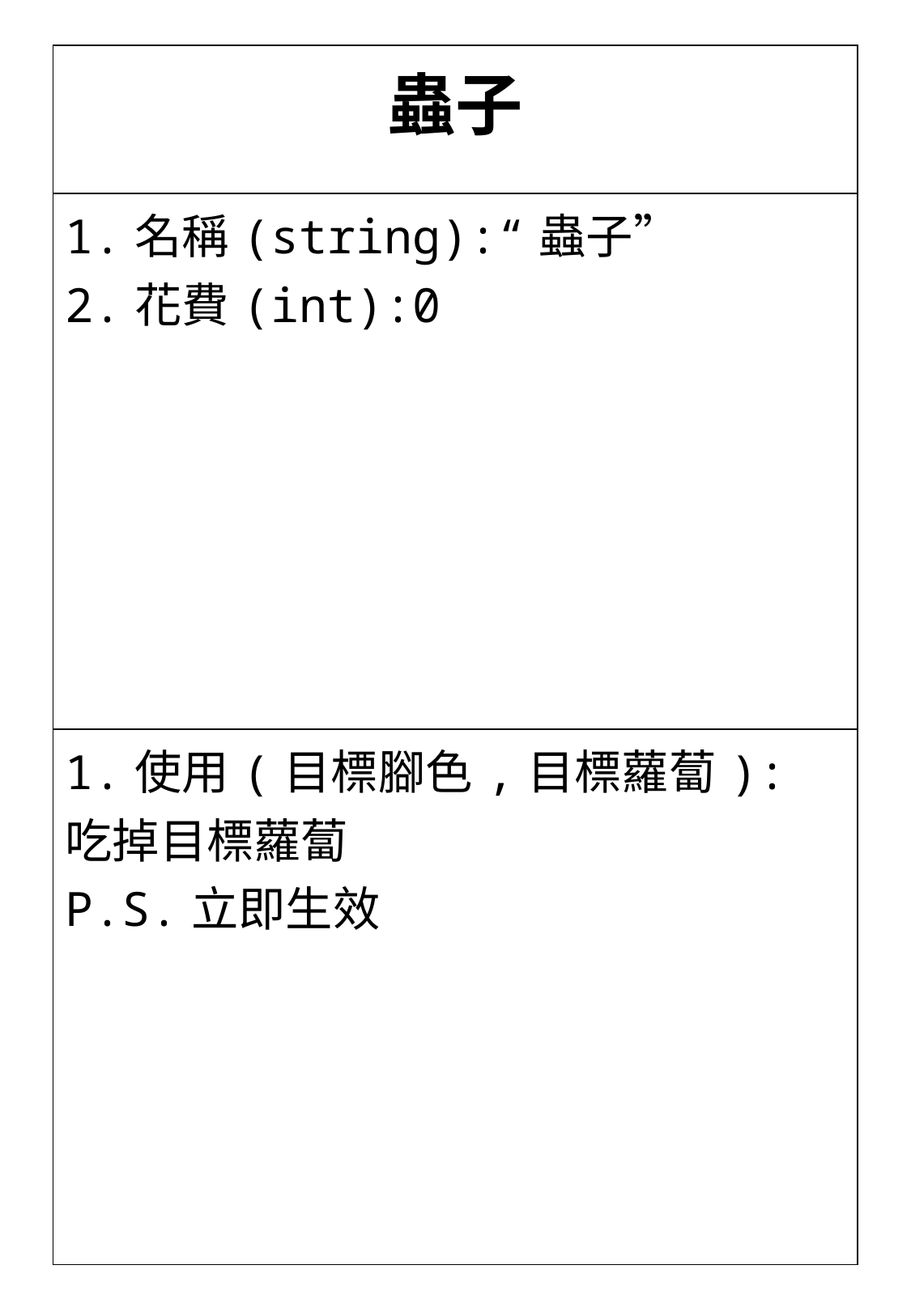

| 蟲子 |
| --- |
| 1.名稱(string):“蟲子” 2.花費(int):0 |
| 1.使用(目標腳色,目標蘿蔔):吃掉目標蘿蔔 P.S.立即生效 |